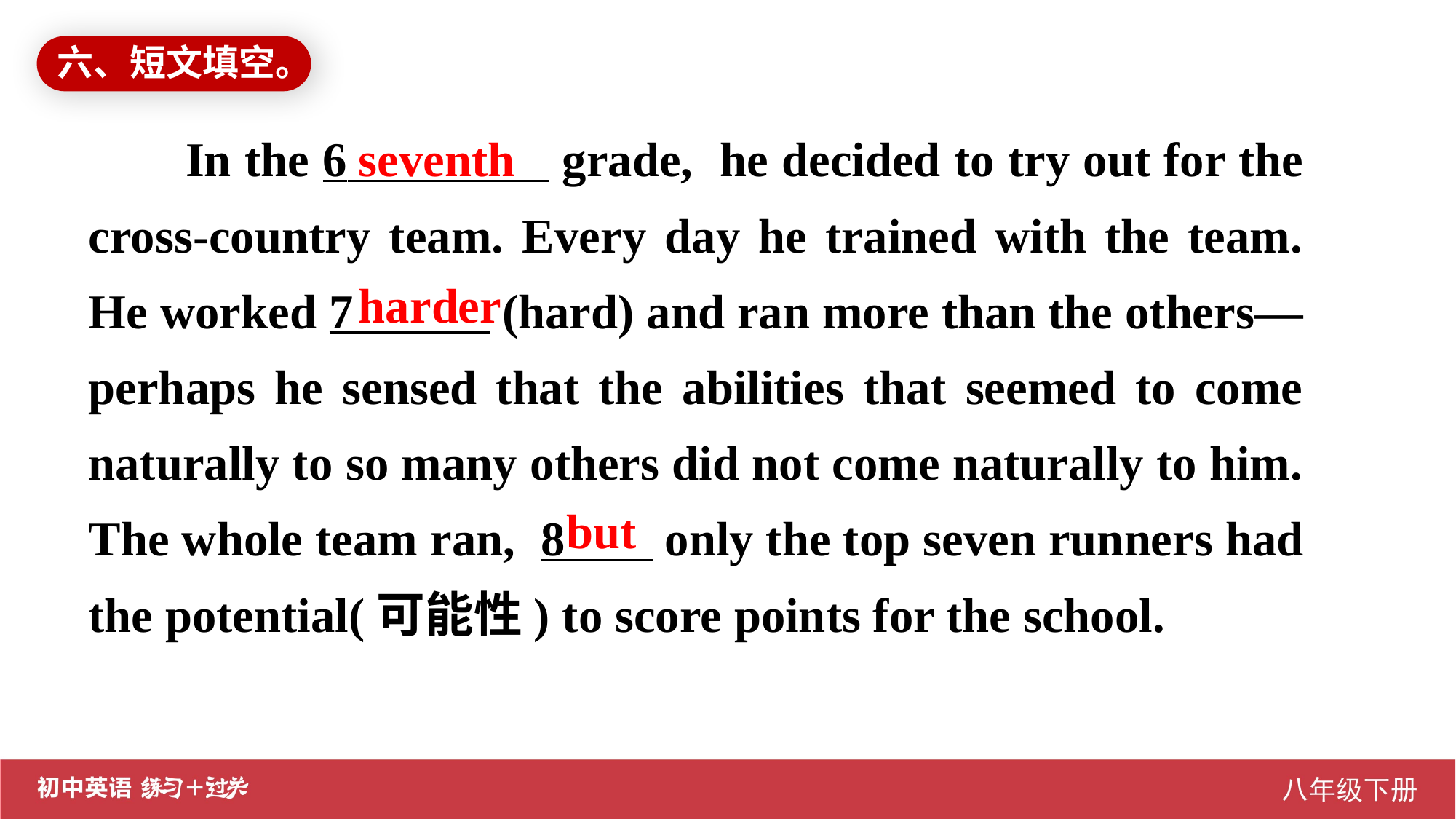

六、短文填空。

In the 6                grade,  he decided to try out for the cross-country team. Every day he trained with the team. He worked 7            (hard) and ran more than the others—perhaps he sensed that the abilities that seemed to come naturally to so many others did not come naturally to him. The whole team ran,  8        only the top seven runners had the potential(可能性) to score points for the school.

seventh
harder
but